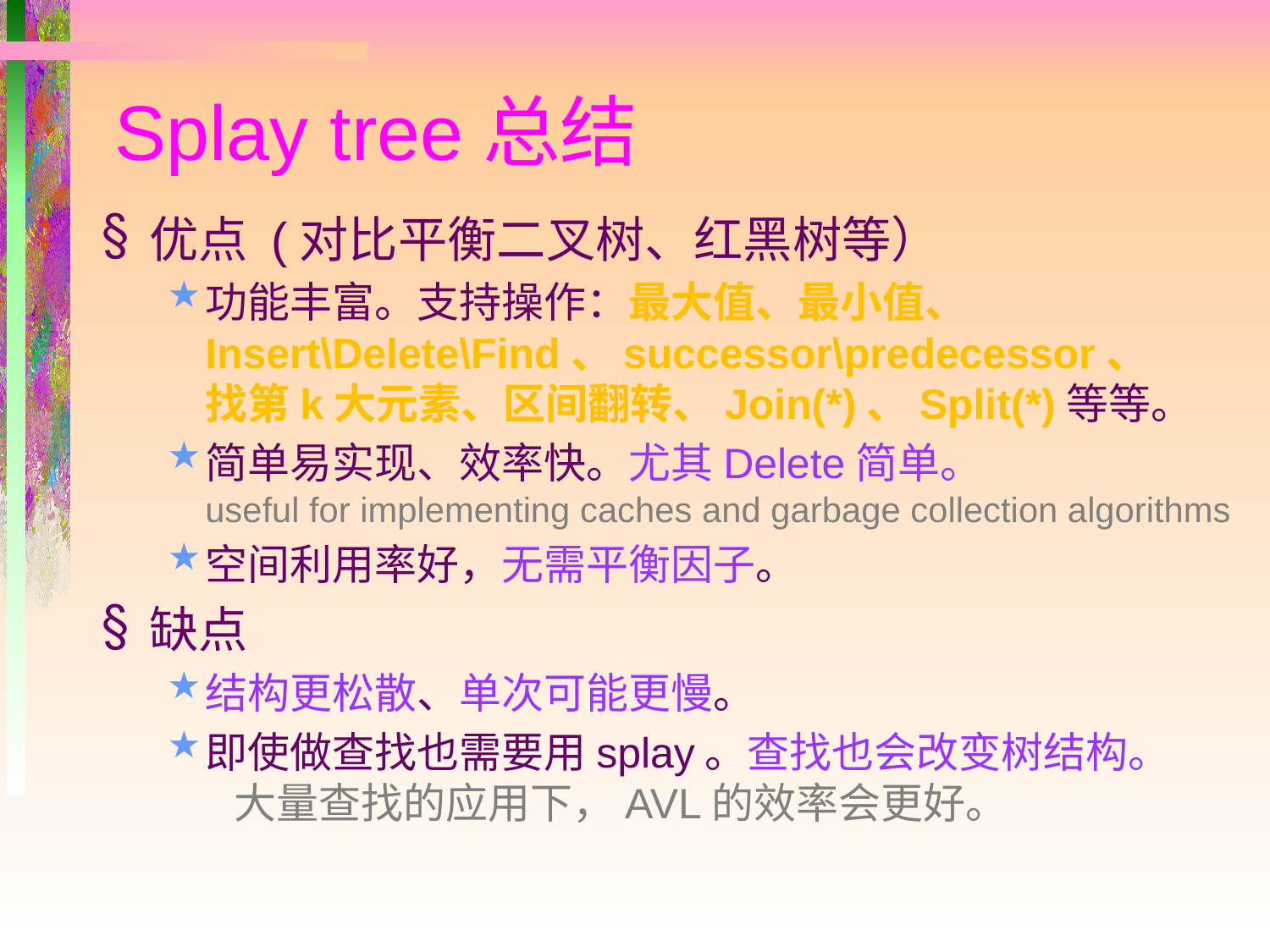

# Splay tree总结
优点 (对比平衡二叉树、红黑树等）
功能丰富。支持操作：最大值、最小值、
Insert\Delete\Find、successor\predecessor、
找第k大元素、区间翻转、Join(*)、Split(*)等等。
简单易实现、效率快。尤其Delete简单。
useful for implementing caches and garbage collection algorithms
空间利用率好，无需平衡因子。
缺点
结构更松散、单次可能更慢。
即使做查找也需要用splay。查找也会改变树结构。
   大量查找的应用下，AVL的效率会更好。